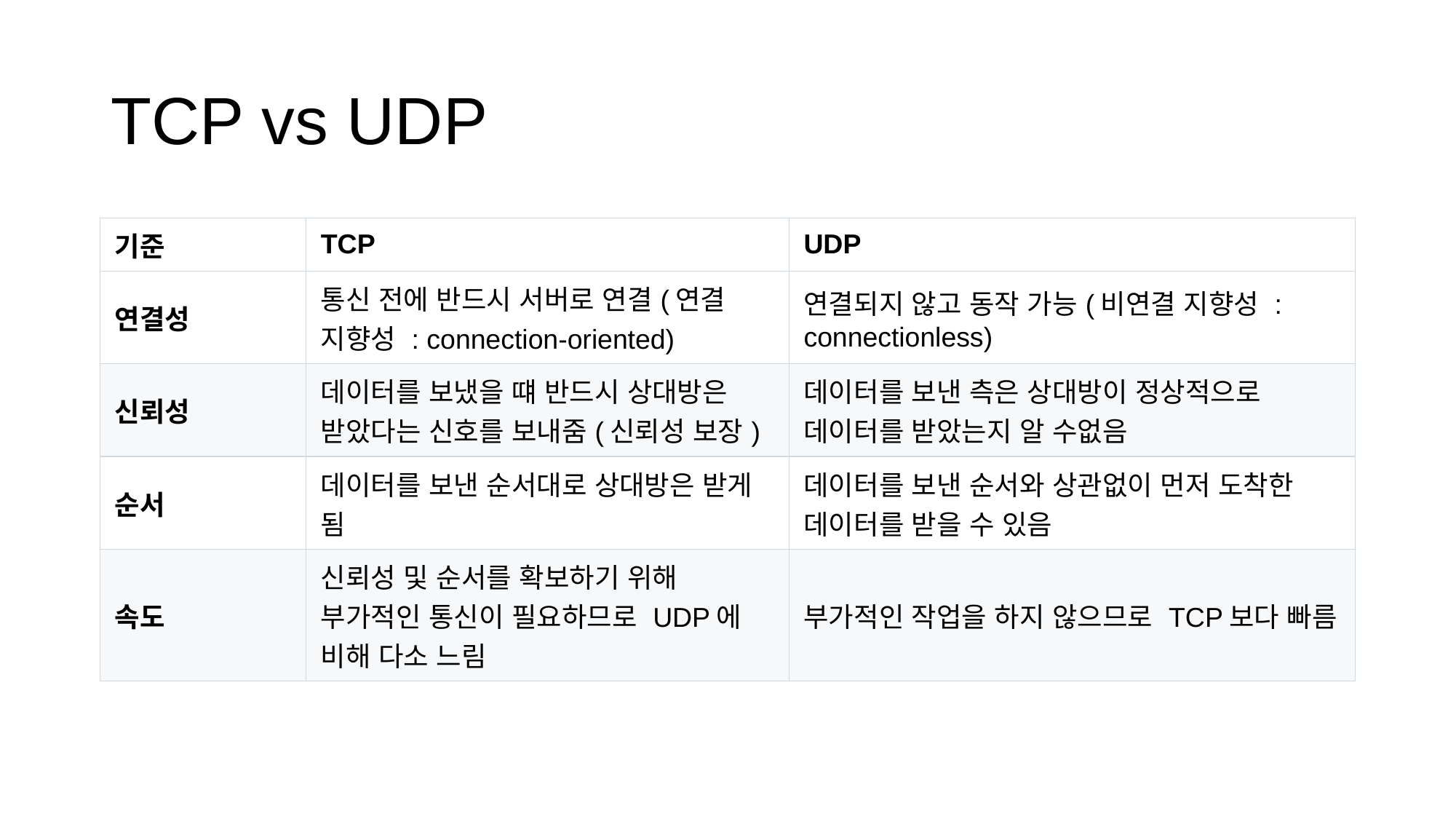

# TCP vs UDP​
| 기준 | TCP | UDP |
| --- | --- | --- |
| 연결성 | 통신 전에 반드시 서버로 연결(연결 지향성 : connection-oriented) | 연결되지 않고 동작 가능(비연결 지향성 : connectionless) |
| 신뢰성 | 데이터를 보냈을 떄 반드시 상대방은 받았다는 신호를 보내줌(신뢰성 보장) | 데이터를 보낸 측은 상대방이 정상적으로 데이터를 받았는지 알 수없음 |
| 순서 | 데이터를 보낸 순서대로 상대방은 받게 됨 | 데이터를 보낸 순서와 상관없이 먼저 도착한 데이터를 받을 수 있음 |
| 속도 | 신뢰성 및 순서를 확보하기 위해 부가적인 통신이 필요하므로 UDP에 비해 다소 느림 | 부가적인 작업을 하지 않으므로 TCP보다 빠름 |